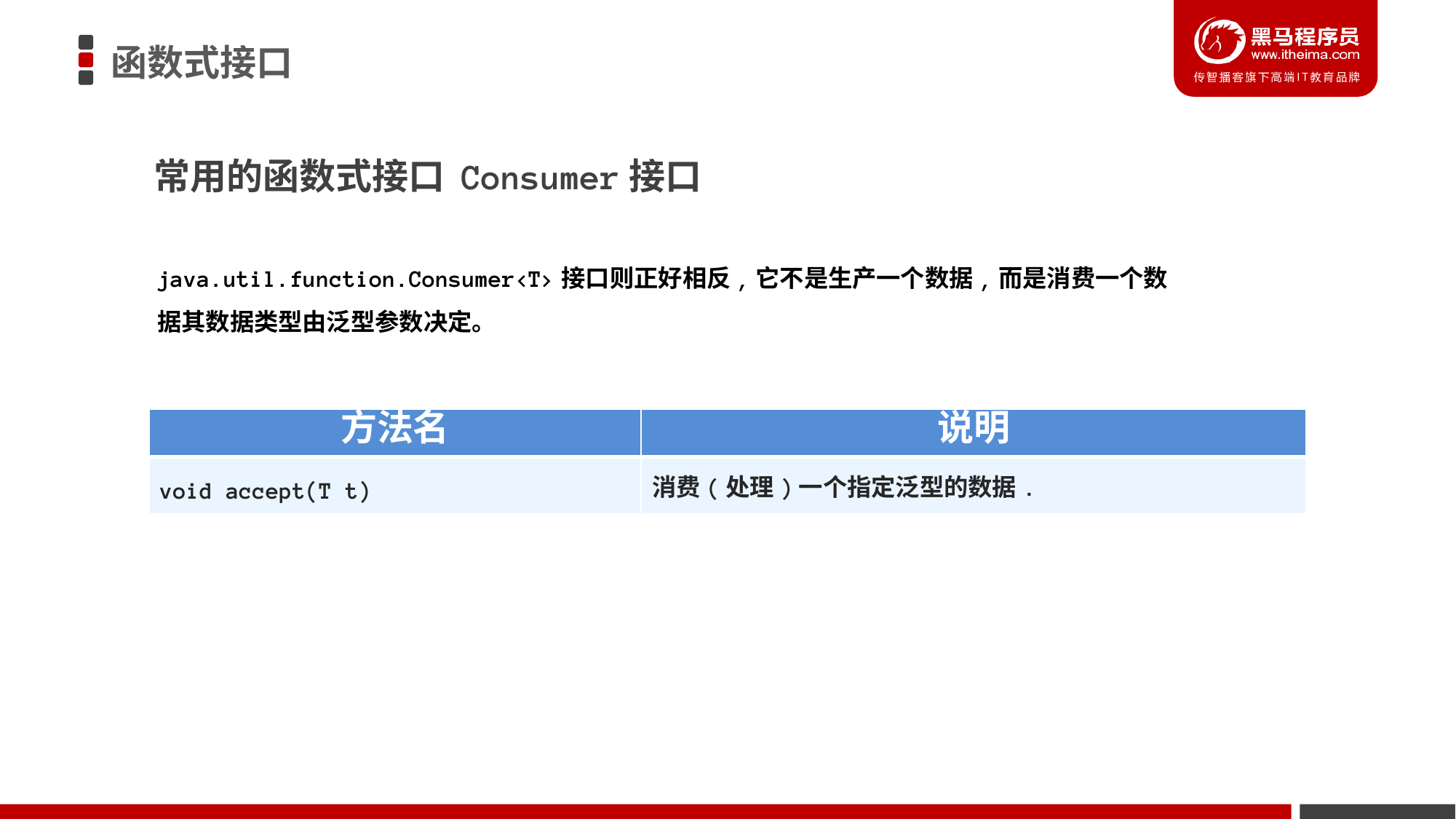

函数式接口
常用的函数式接口 Consumer接口
java.util.function.Consumer<T>接口则正好相反,它不是生产一个数据,而是消费一个数据其数据类型由泛型参数决定。
| 方法名 | 说明 |
| --- | --- |
| void accept(T t) | 消费(处理)一个指定泛型的数据. |